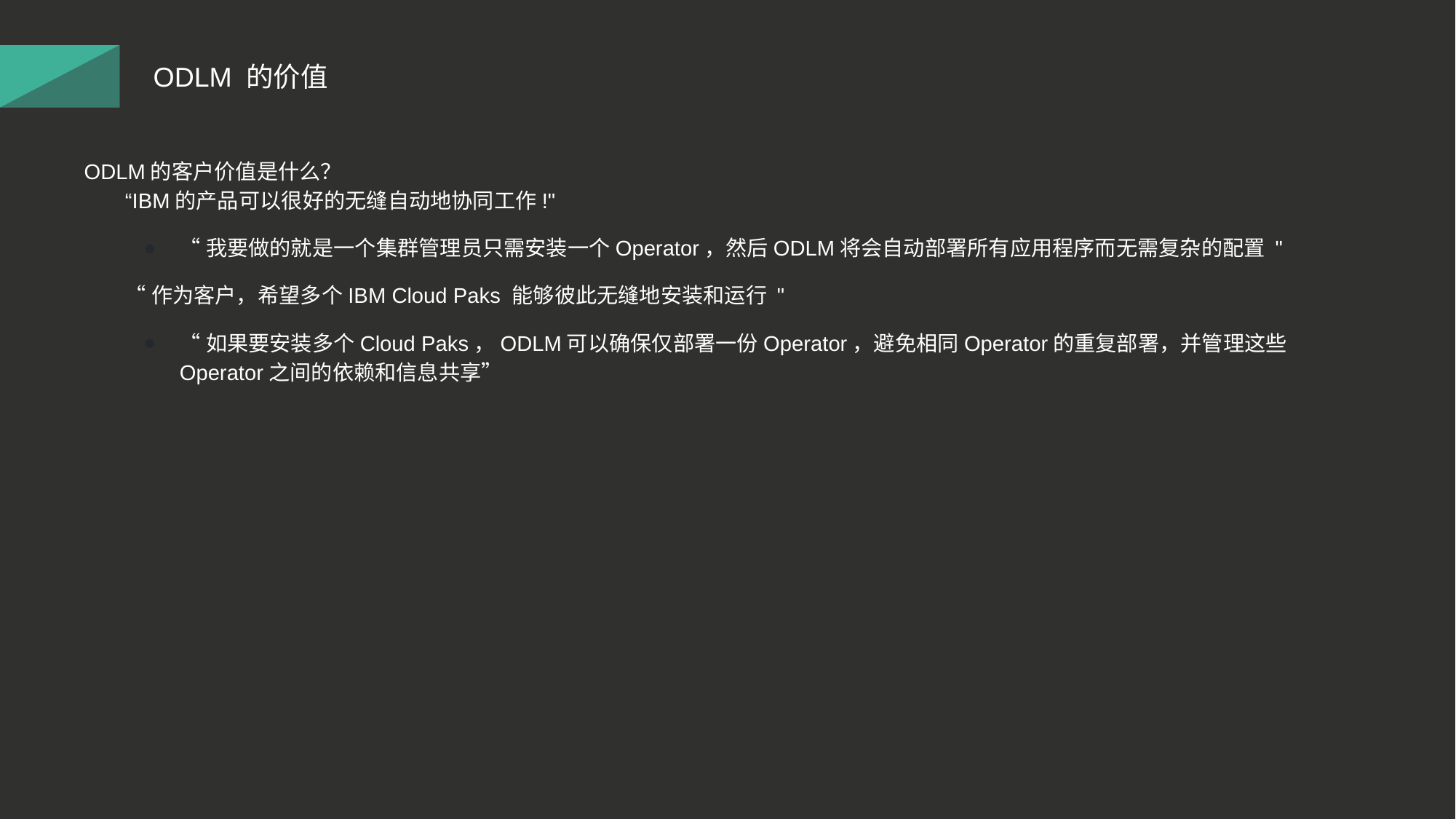

ODLM 的价值
ODLM的客户价值是什么？
“IBM的产品可以很好的无缝自动地协同工作!"
“我要做的就是一个集群管理员只需安装一个Operator，然后ODLM将会自动部署所有应用程序而无需复杂的配置 "
“作为客户，希望多个IBM Cloud Paks 能够彼此无缝地安装和运行 "
“如果要安装多个Cloud Paks，ODLM可以确保仅部署一份Operator，避免相同Operator的重复部署，并管理这些Operator之间的依赖和信息共享”